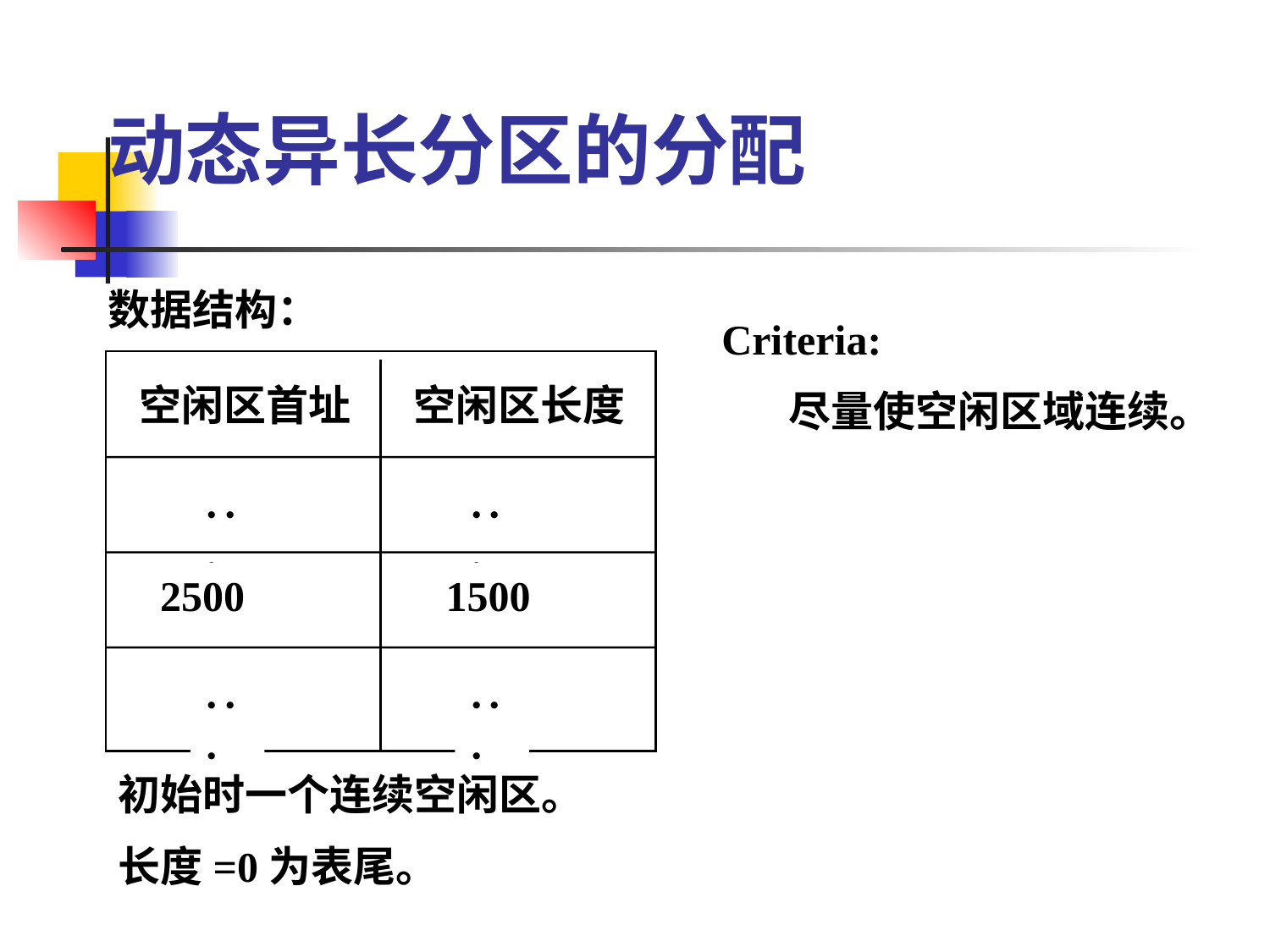

# 动态异长分区的分配
数据结构：
Criteria:
      尽量使空闲区域连续。

空闲区首址
空闲区长度

...
...

2500
1500

...
...
初始时一个连续空闲区。
长度=0为表尾。